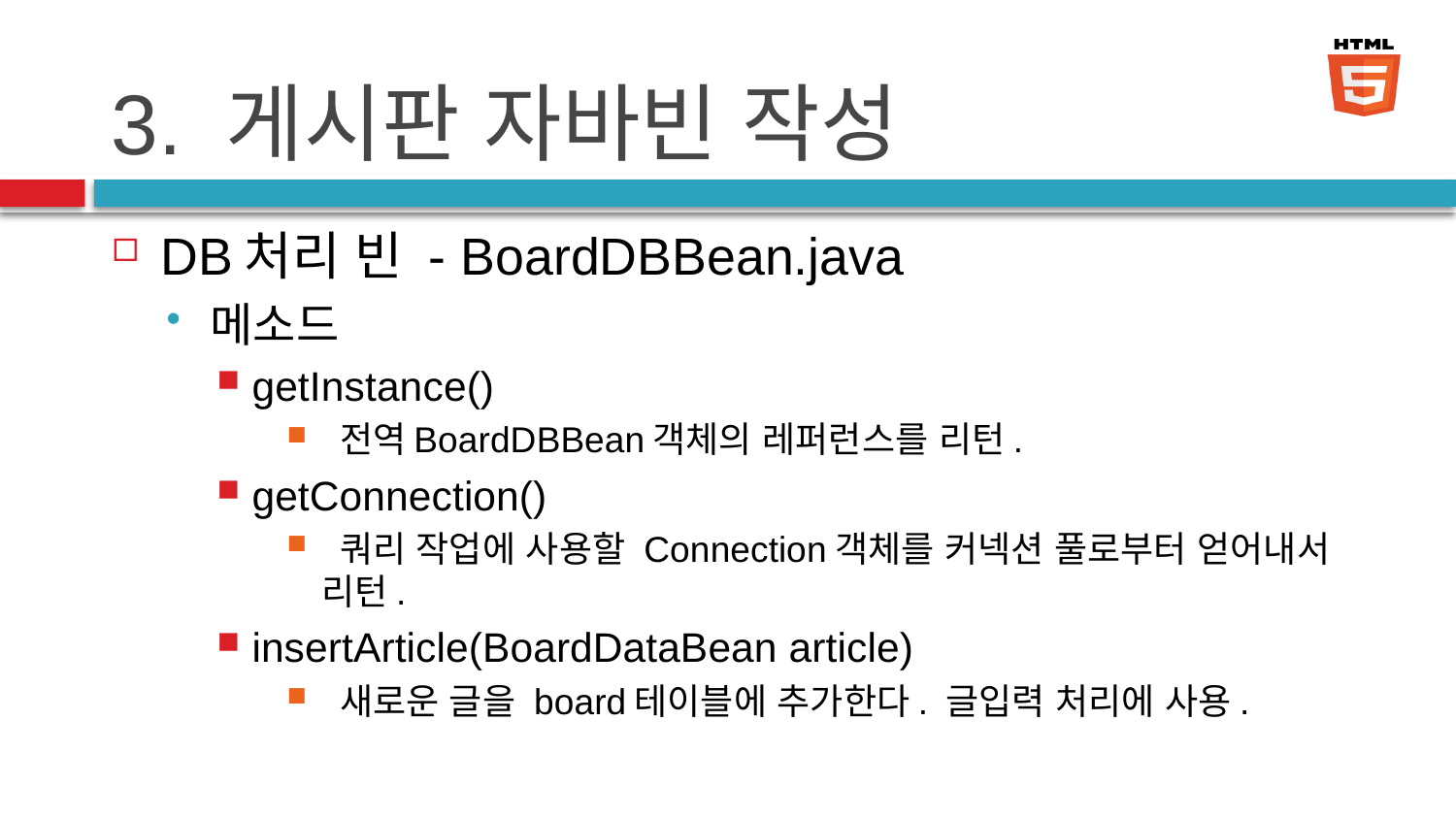

# 3. 게시판 자바빈 작성
DB처리 빈 - BoardDBBean.java
메소드
getInstance()
 전역BoardDBBean객체의 레퍼런스를 리턴.
getConnection()
 쿼리 작업에 사용할 Connection객체를 커넥션 풀로부터 얻어내서 리턴.
insertArticle(BoardDataBean article)
 새로운 글을 board테이블에 추가한다. 글입력 처리에 사용.